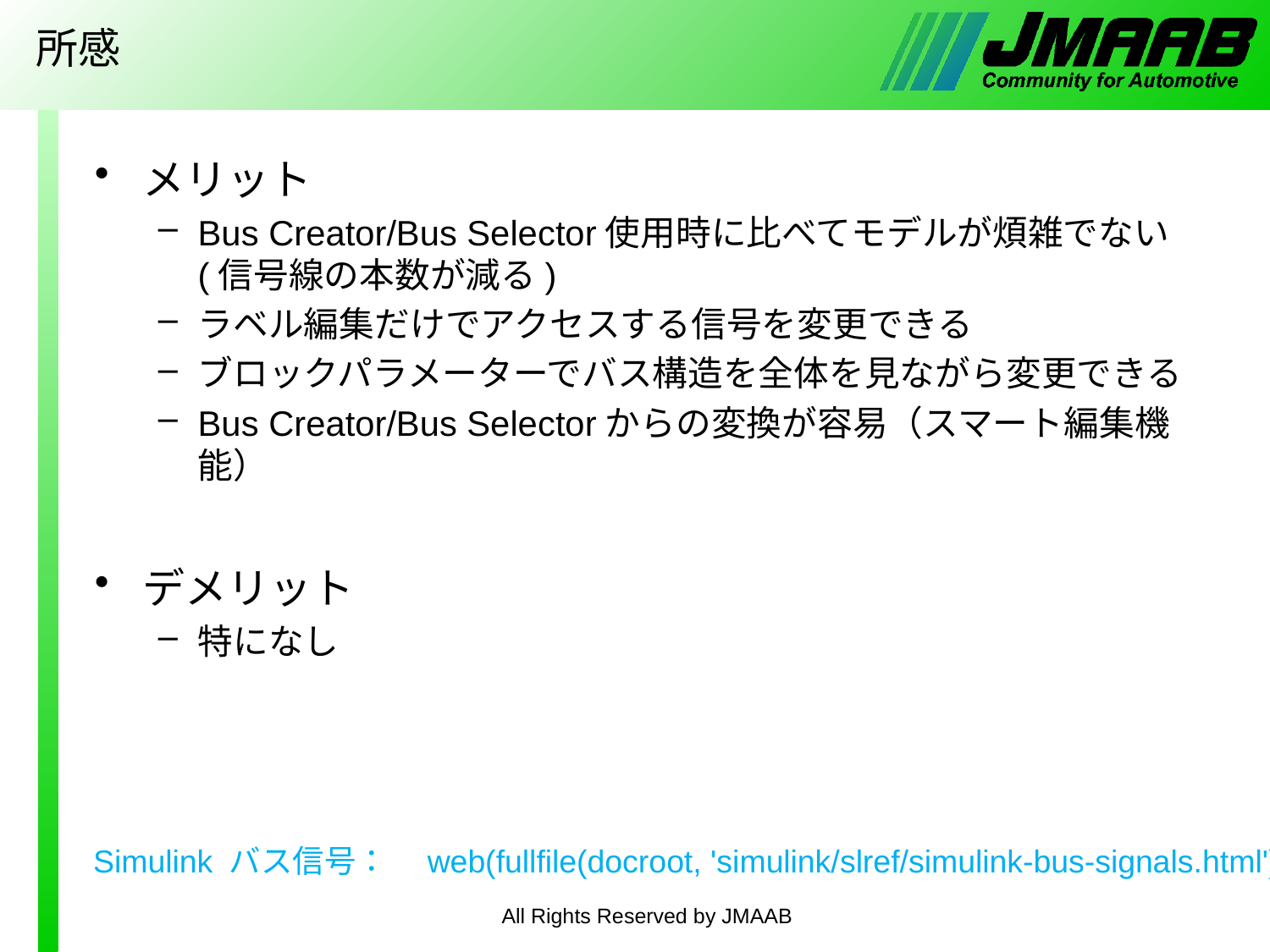

# 所感
メリット
Bus Creator/Bus Selector使用時に比べてモデルが煩雑でない(信号線の本数が減る)
ラベル編集だけでアクセスする信号を変更できる
ブロックパラメーターでバス構造を全体を見ながら変更できる
Bus Creator/Bus Selectorからの変換が容易（スマート編集機能）

デメリット
特になし
Simulink バス信号：　web(fullfile(docroot, 'simulink/slref/simulink-bus-signals.html'))